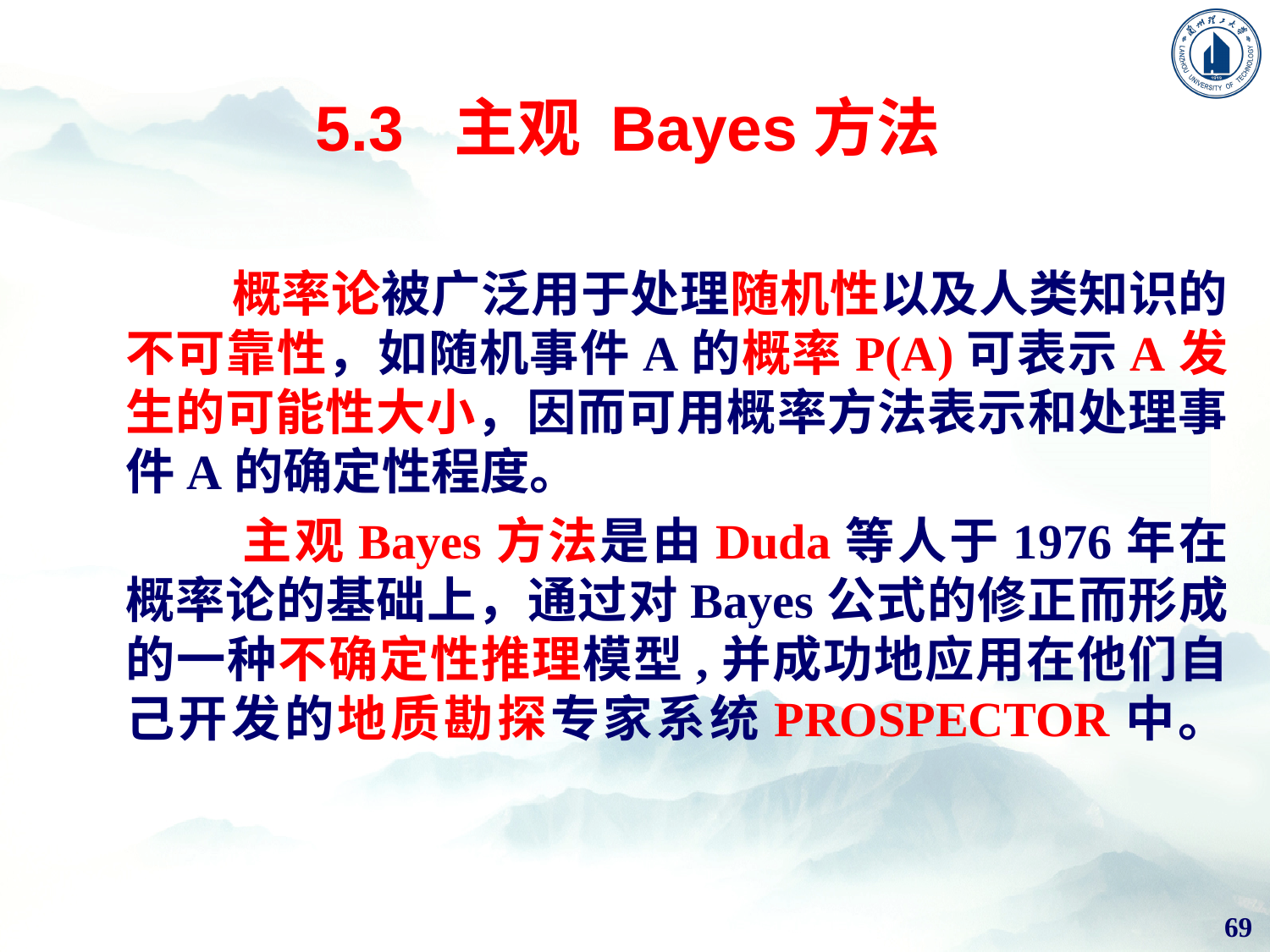

# 5.3  主观 Bayes方法
    概率论被广泛用于处理随机性以及人类知识的不可靠性，如随机事件A的概率P(A)可表示A发生的可能性大小，因而可用概率方法表示和处理事件A的确定性程度。
    主观Bayes方法是由Duda等人于1976年在概率论的基础上，通过对Bayes公式的修正而形成的一种不确定性推理模型,并成功地应用在他们自己开发的地质勘探专家系统PROSPECTOR中。

69